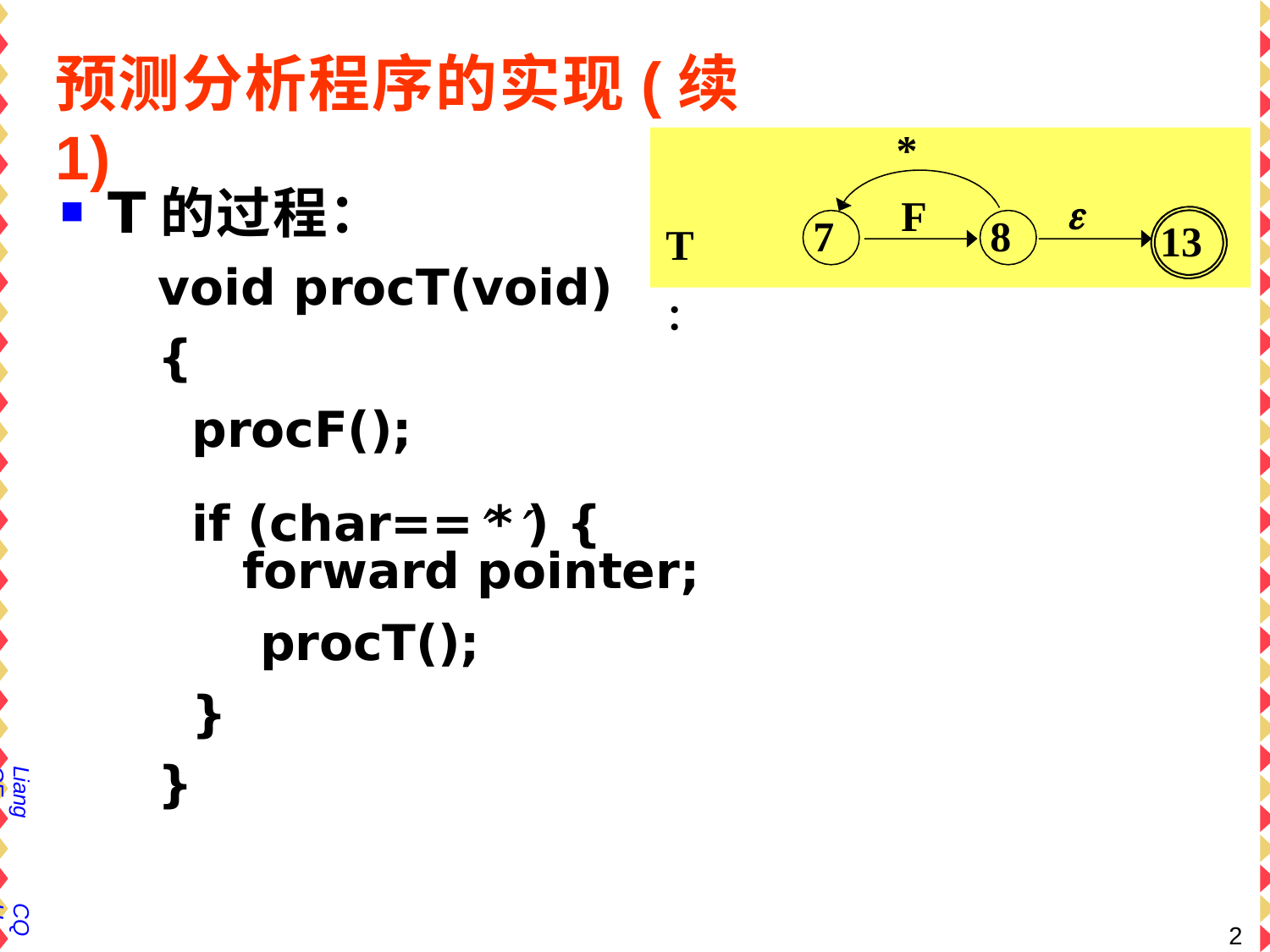

# 预测分析程序的实现(续1)
*

T的过程：
void procT(void)
{
procF();
if (char==′*′) {

ε
F

7
8

13
T：

forward pointer;  procT();
}
}
Liang GE
CQU
24